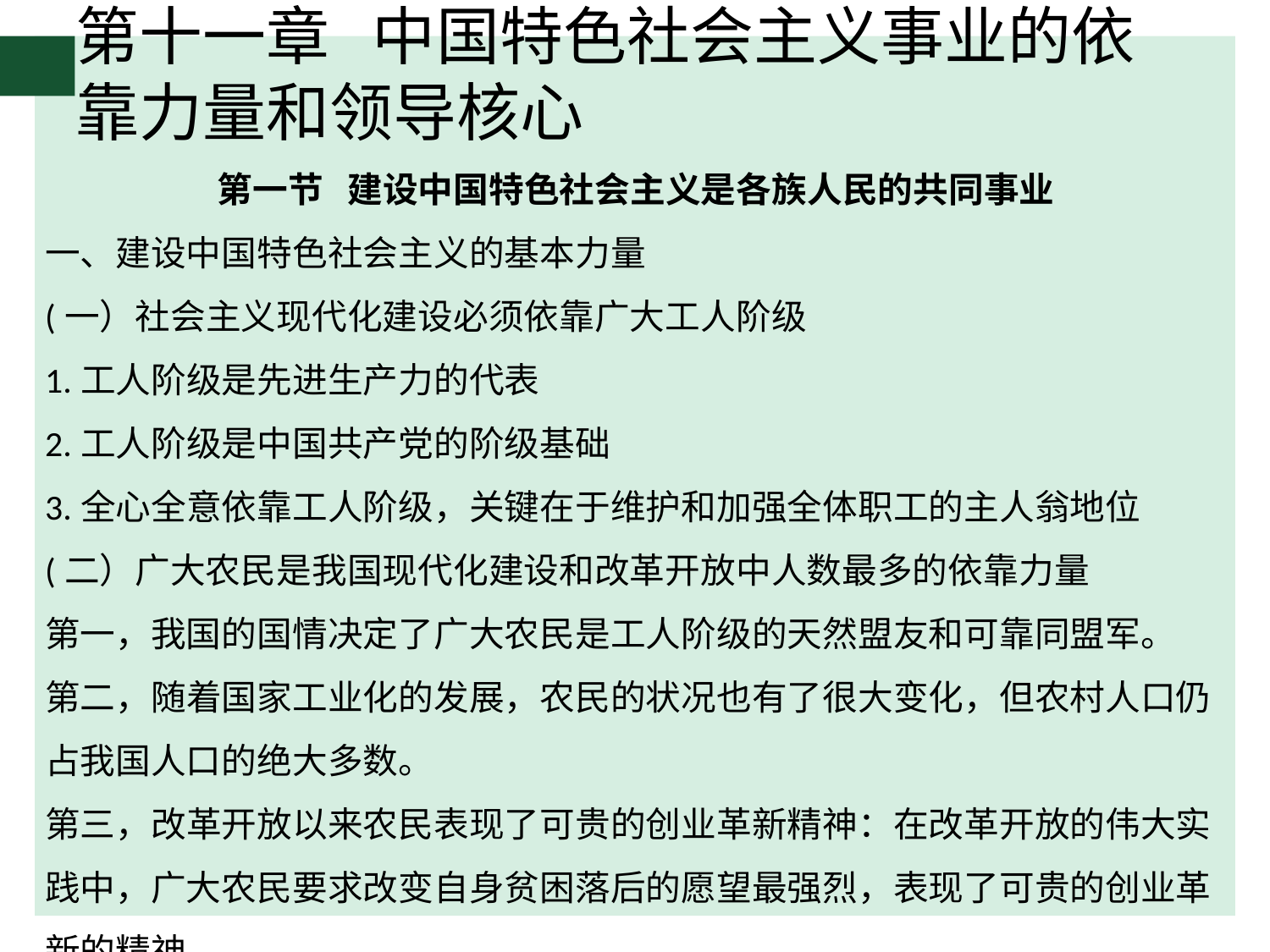

# 第十一章   中国特色社会主义事业的依靠力量和领导核心
第一节   建设中国特色社会主义是各族人民的共同事业
一、建设中国特色社会主义的基本力量
(一）社会主义现代化建设必须依靠广大工人阶级
1.工人阶级是先进生产力的代表
2.工人阶级是中国共产党的阶级基础
3.全心全意依靠工人阶级，关键在于维护和加强全体职工的主人翁地位
(二）广大农民是我国现代化建设和改革开放中人数最多的依靠力量
第一，我国的国情决定了广大农民是工人阶级的天然盟友和可靠同盟军。
第二，随着国家工业化的发展，农民的状况也有了很大变化，但农村人口仍占我国人口的绝大多数。
第三，改革开放以来农民表现了可贵的创业革新精神：在改革开放的伟大实践中，广大农民要求改变自身贫困落后的愿望最强烈，表现了可贵的创业革新的精神。